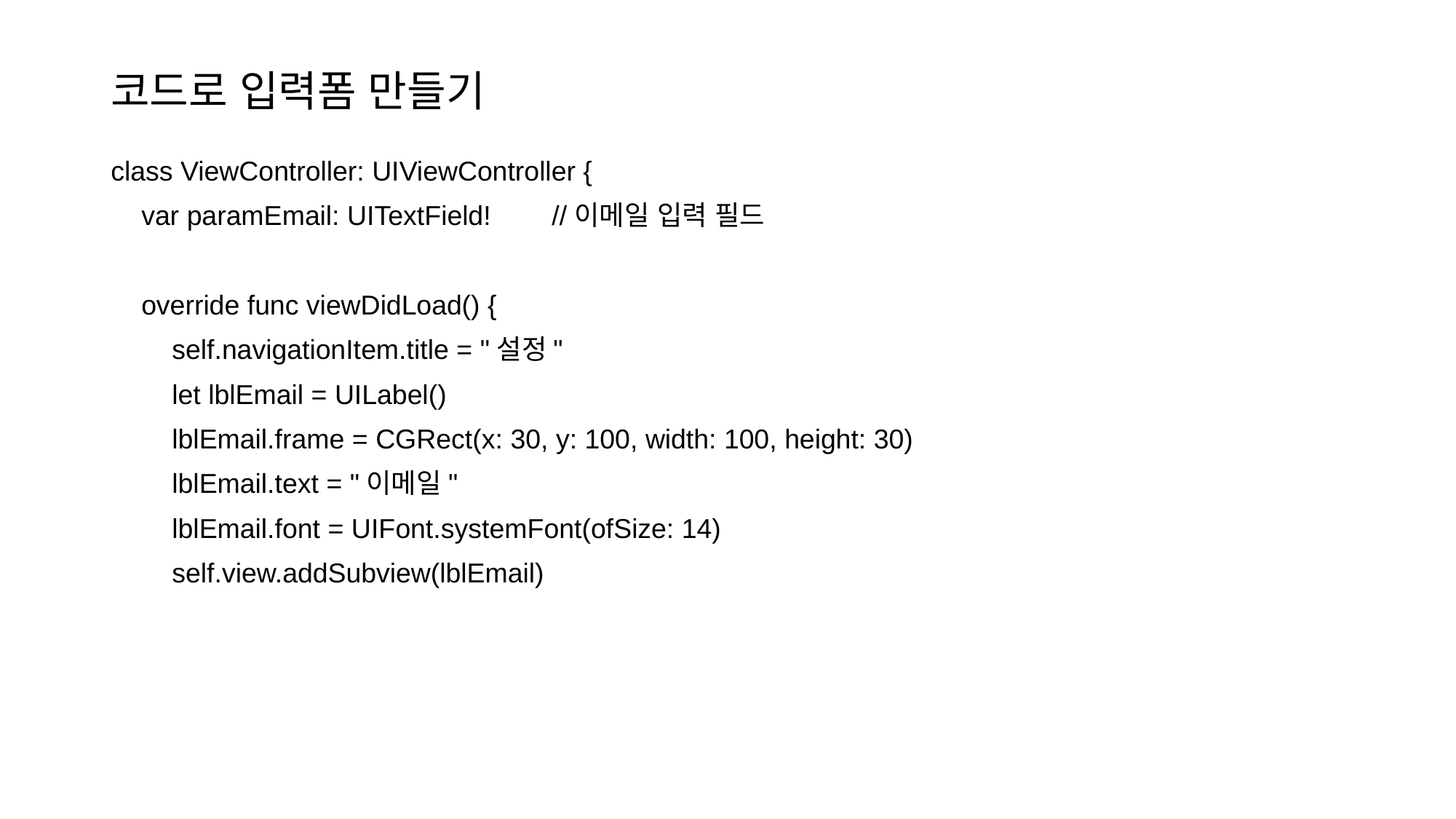

# 코드로 입력폼 만들기
class ViewController: UIViewController {
    var paramEmail: UITextField!        //이메일 입력 필드

    override func viewDidLoad() {
        self.navigationItem.title = "설정"
        let lblEmail = UILabel()
        lblEmail.frame = CGRect(x: 30, y: 100, width: 100, height: 30)
        lblEmail.text = "이메일"
        lblEmail.font = UIFont.systemFont(ofSize: 14)
        self.view.addSubview(lblEmail)